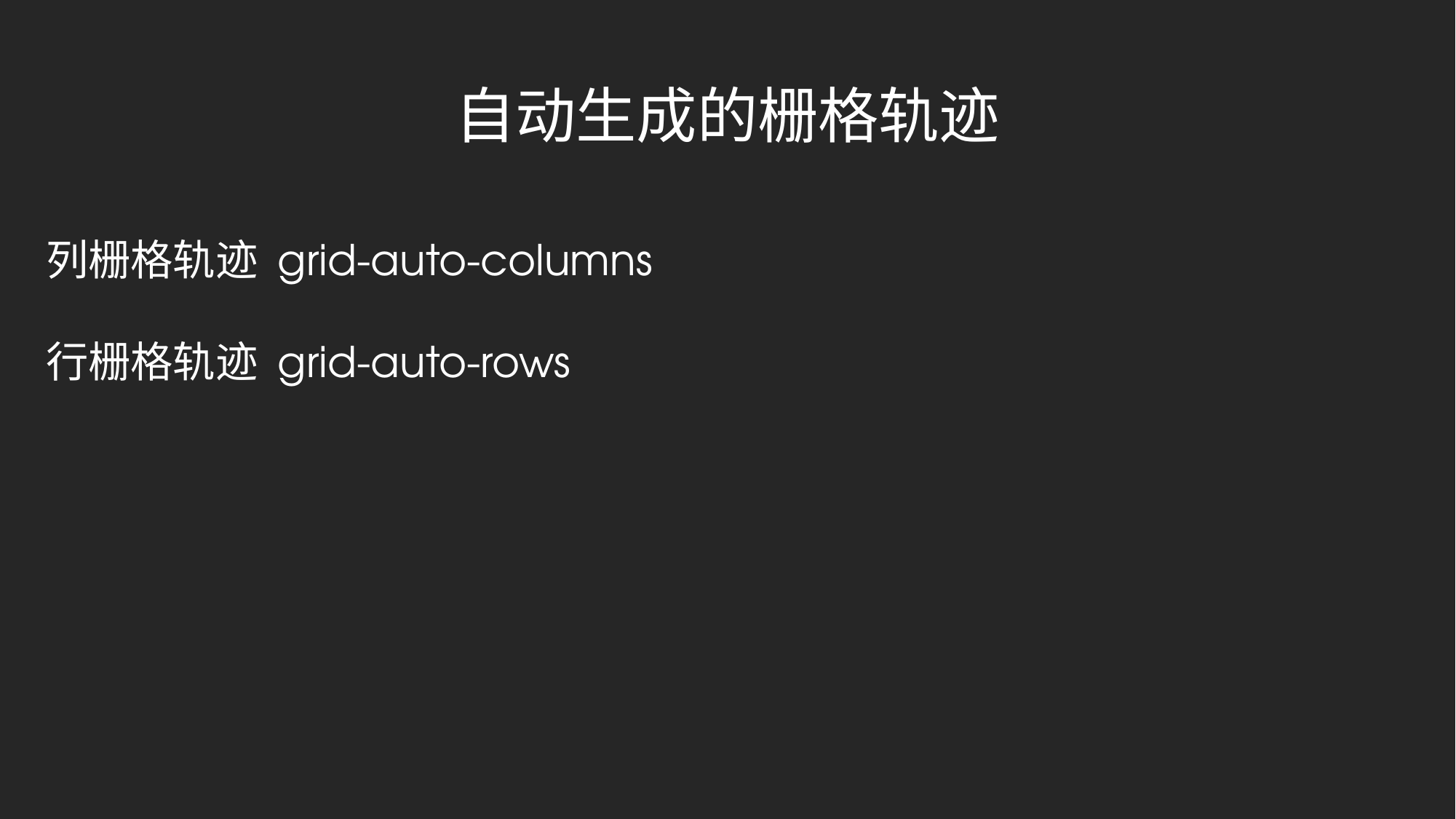

# 自动生成的栅格轨迹
列栅格轨迹 grid-auto-columns
 
行栅格轨迹 grid-auto-rows